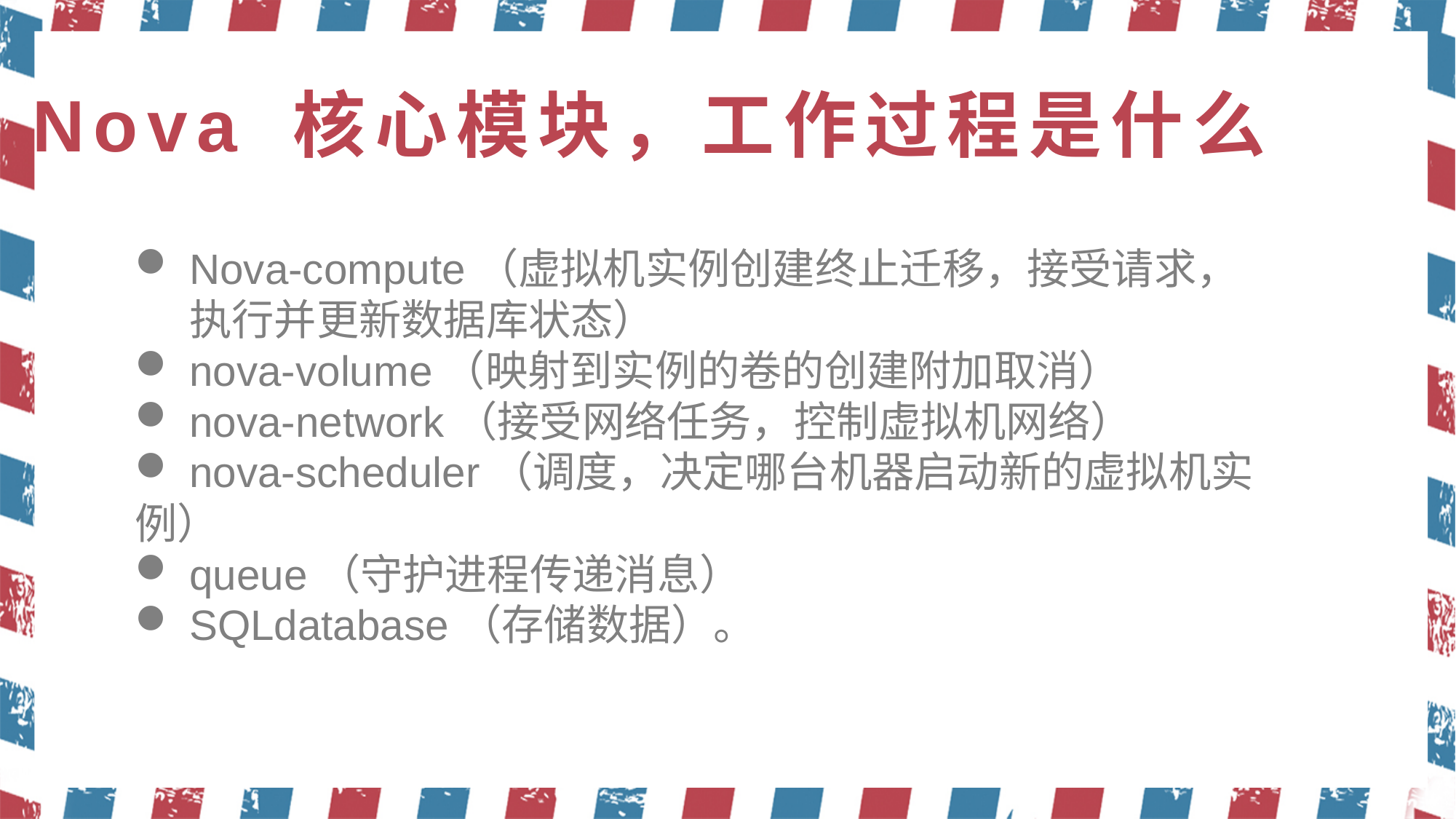

Nova 核心模块，工作过程是什么
Nova-compute（虚拟机实例创建终止迁移，接受请求，执行并更新数据库状态）
nova-volume（映射到实例的卷的创建附加取消）
nova-network（接受网络任务，控制虚拟机网络）
nova-scheduler（调度，决定哪台机器启动新的虚拟机实
例）
queue（守护进程传递消息）
SQLdatabase（存储数据）。